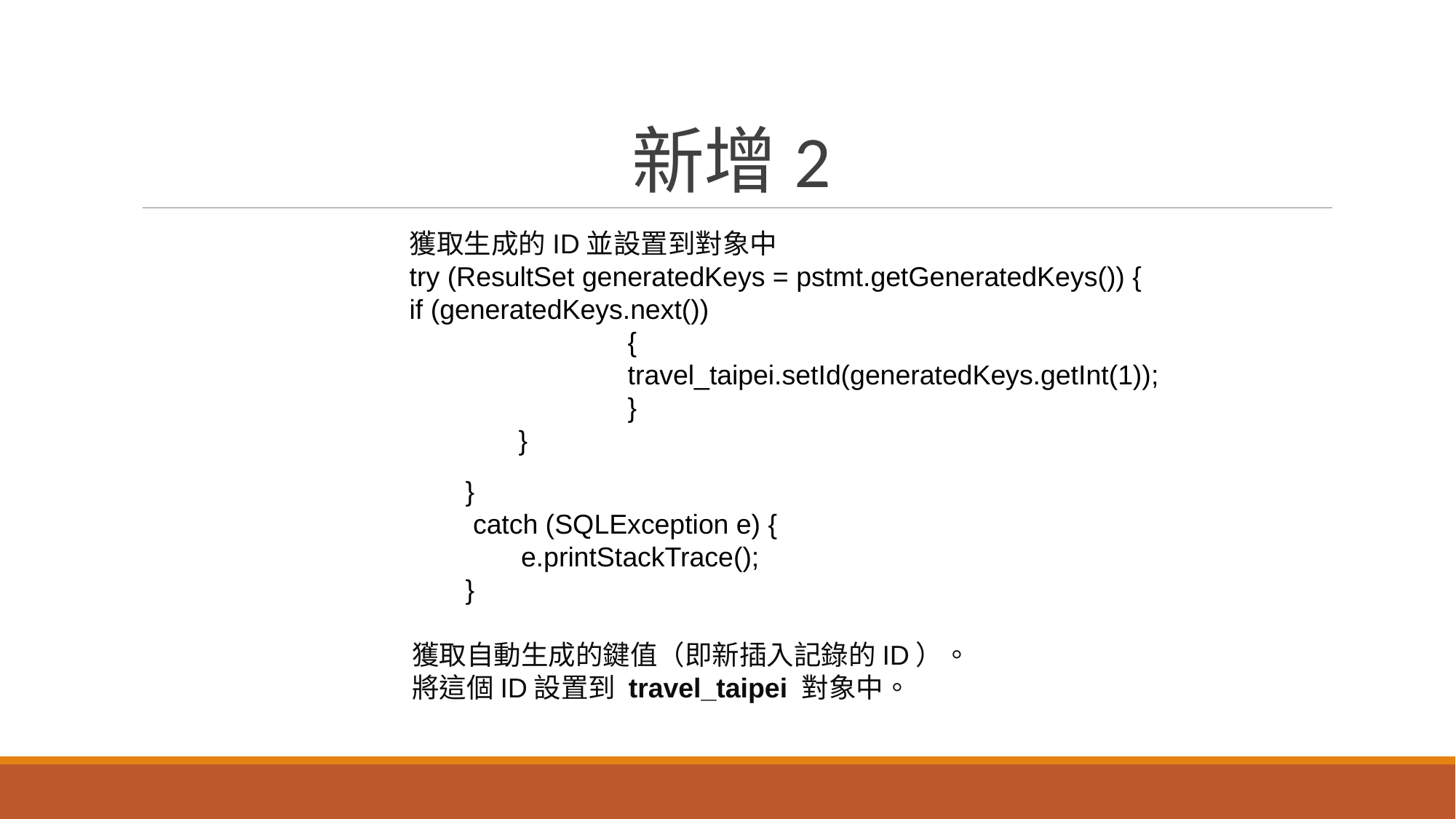

# 新增2
獲取生成的ID並設置到對象中
try (ResultSet generatedKeys = pstmt.getGeneratedKeys()) {
if (generatedKeys.next())
		{
		travel_taipei.setId(generatedKeys.getInt(1));
		}
	}
       }
        catch (SQLException e) {
    	e.printStackTrace();
       }

獲取自動生成的鍵值（即新插入記錄的ID）。
將這個ID設置到 travel_taipei 對象中。